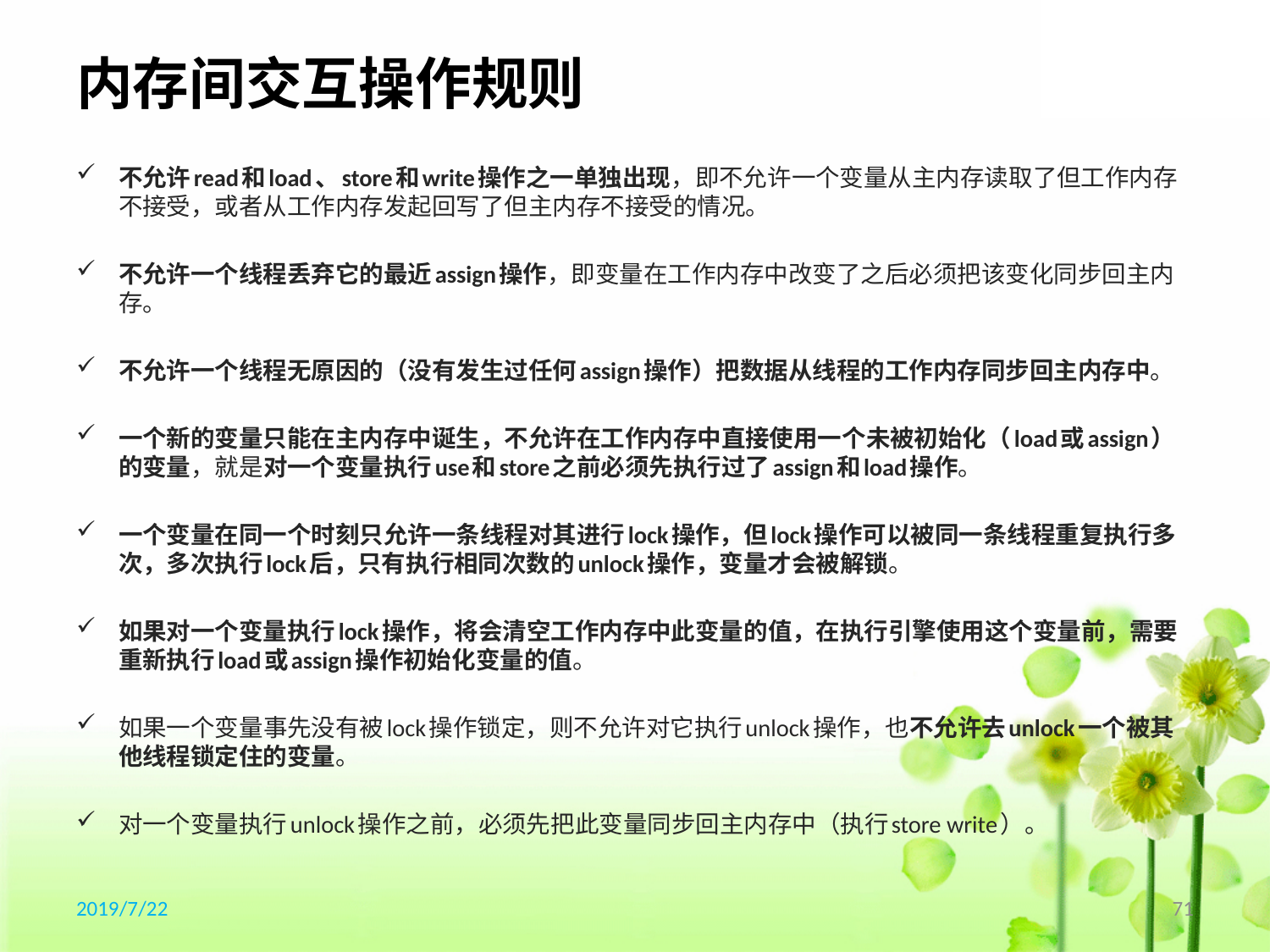

# 内存间交互操作规则
不允许read和load、store和write操作之一单独出现，即不允许一个变量从主内存读取了但工作内存不接受，或者从工作内存发起回写了但主内存不接受的情况。

不允许一个线程丢弃它的最近assign操作，即变量在工作内存中改变了之后必须把该变化同步回主内存。

不允许一个线程无原因的（没有发生过任何assign操作）把数据从线程的工作内存同步回主内存中。

一个新的变量只能在主内存中诞生，不允许在工作内存中直接使用一个未被初始化（load或assign）的变量，就是对一个变量执行use和store之前必须先执行过了assign和load操作。

一个变量在同一个时刻只允许一条线程对其进行lock操作，但lock操作可以被同一条线程重复执行多次，多次执行lock后，只有执行相同次数的unlock操作，变量才会被解锁。

如果对一个变量执行lock操作，将会清空工作内存中此变量的值，在执行引擎使用这个变量前，需要重新执行load或assign操作初始化变量的值。

如果一个变量事先没有被lock操作锁定，则不允许对它执行unlock操作，也不允许去unlock一个被其他线程锁定住的变量。

对一个变量执行unlock操作之前，必须先把此变量同步回主内存中（执行store write）。
2019/7/22
71